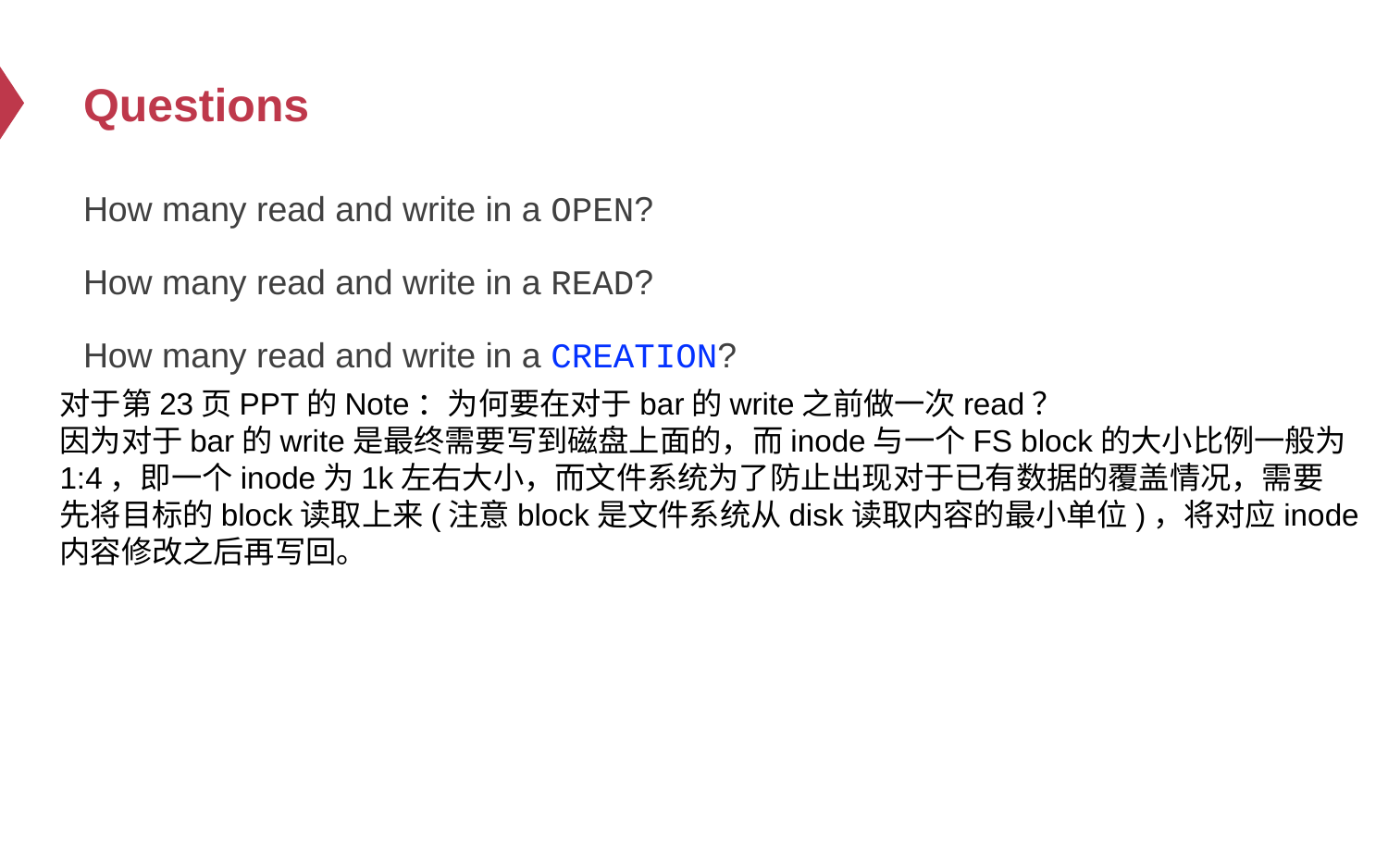

# Questions
How many read and write in a OPEN?
How many read and write in a READ?
How many read and write in a CREATION?

对于第23页PPT的Note：为何要在对于bar的write之前做一次read？
因为对于bar的write是最终需要写到磁盘上面的，而inode与一个FS block的大小比例一般为
1:4，即一个inode为1k左右大小，而文件系统为了防止出现对于已有数据的覆盖情况，需要
先将目标的block读取上来(注意block是文件系统从disk读取内容的最小单位)，将对应inode
内容修改之后再写回。